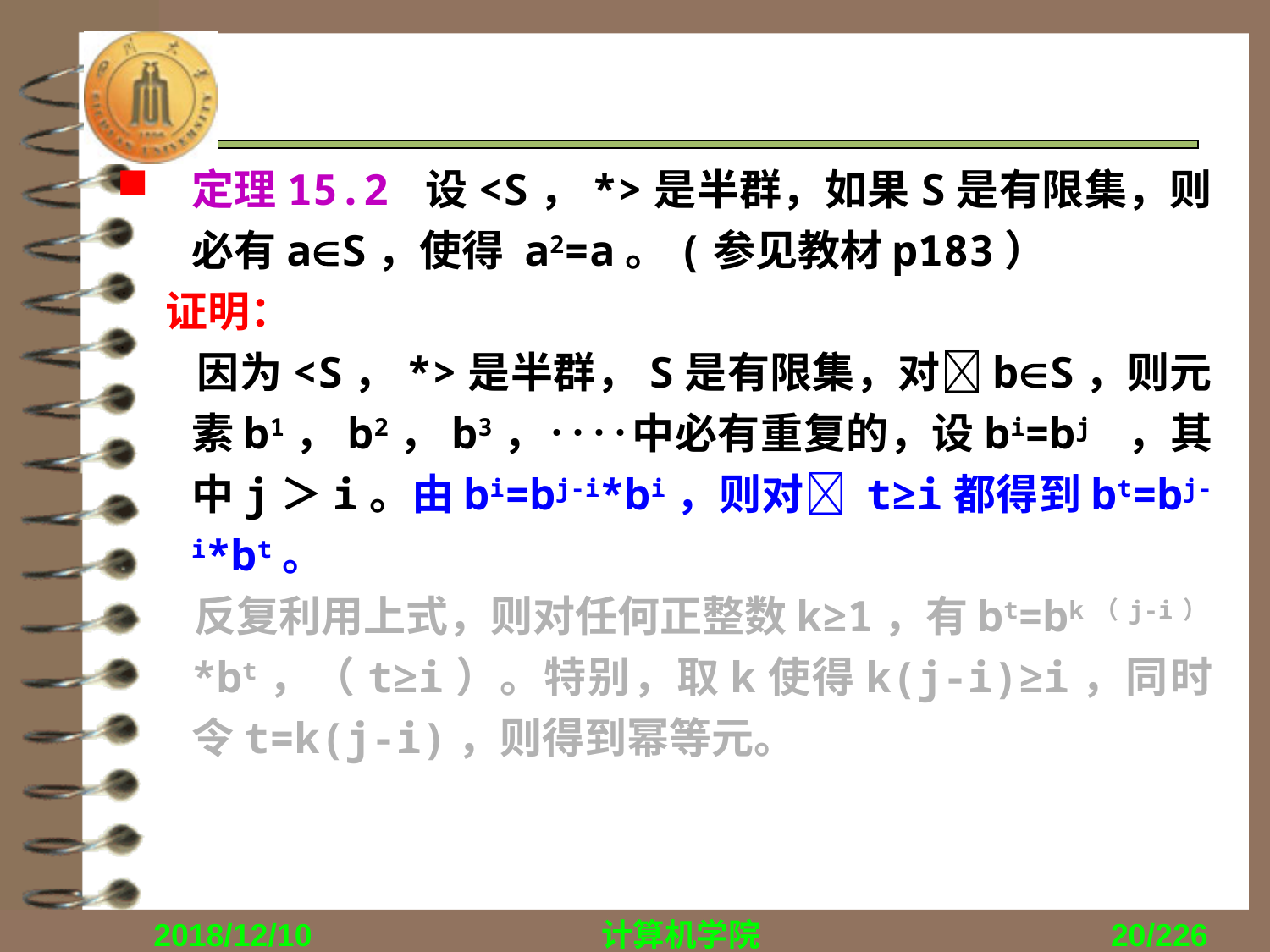

定理15.2 设<S，*>是半群，如果S是有限集，则必有a∈S，使得 a2=a。(参见教材p183）
    证明：
       因为<S，*>是半群，S是有限集，对∀b∈S，则元素b1，b2，b3，‥‥中必有重复的，设bi=bj ，其中j＞i。由bi=bj-i*bi，则对∀ t≥i都得到bt=bj-i*bt。
       反复利用上式，则对任何正整数k≥1，有bt=bk（j-i）*bt，（t≥i）。特别，取k使得k(j-i)≥i，同时令t=k(j-i)，则得到幂等元。
2018/12/10
计算机学院
20/226